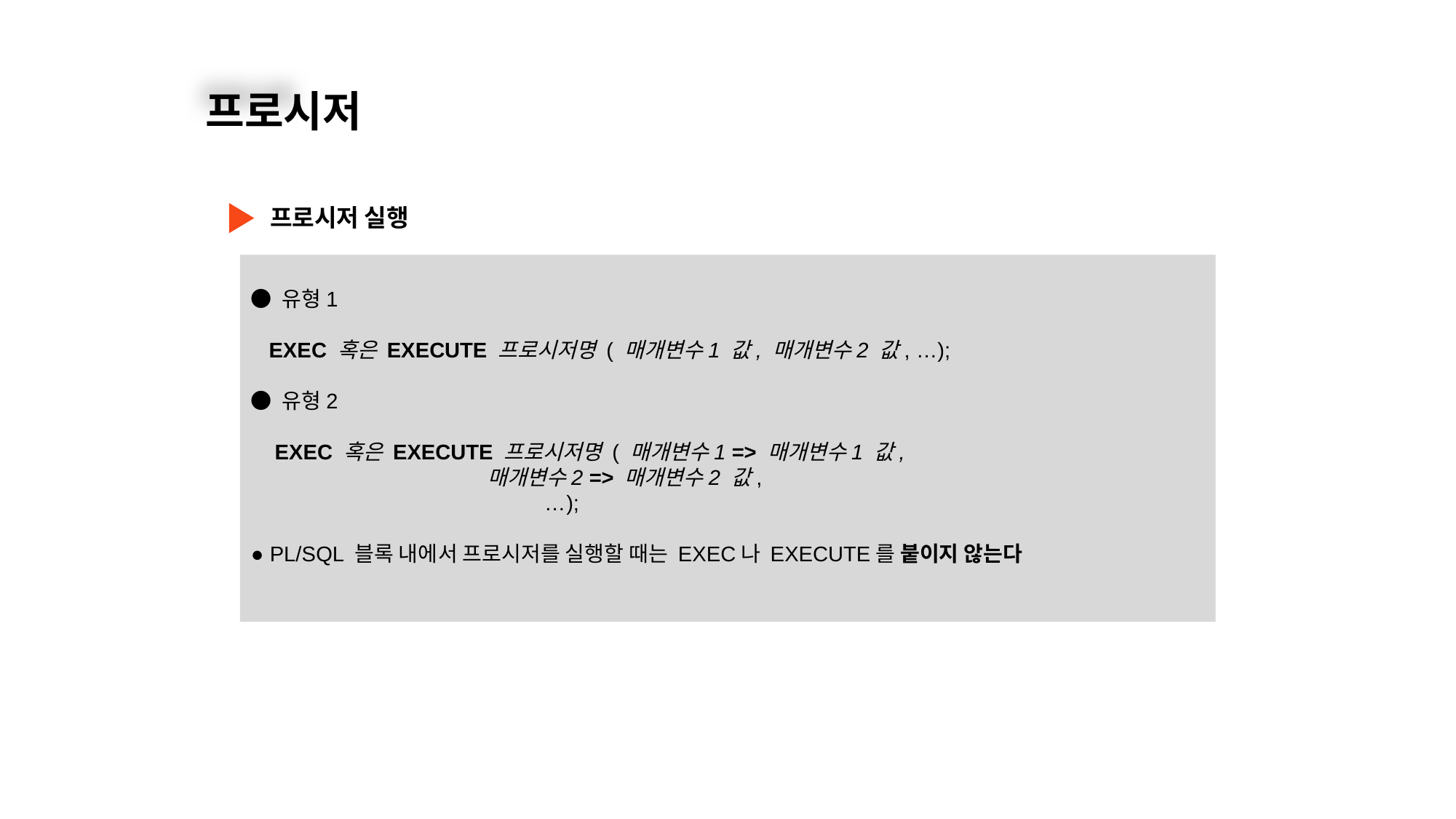

프로시저

프로시저 실행

● 유형1

   EXEC 혹은 EXECUTE 프로시저명 ( 매개변수1 값, 매개변수2 값, …);

● 유형2

    EXEC 혹은 EXECUTE 프로시저명 ( 매개변수1 => 매개변수1 값,
                                                 매개변수2 => 매개변수2 값,
                                                 …);

● PL/SQL 블록 내에서 프로시저를 실행할 때는 EXEC나 EXECUTE를 붙이지 않는다